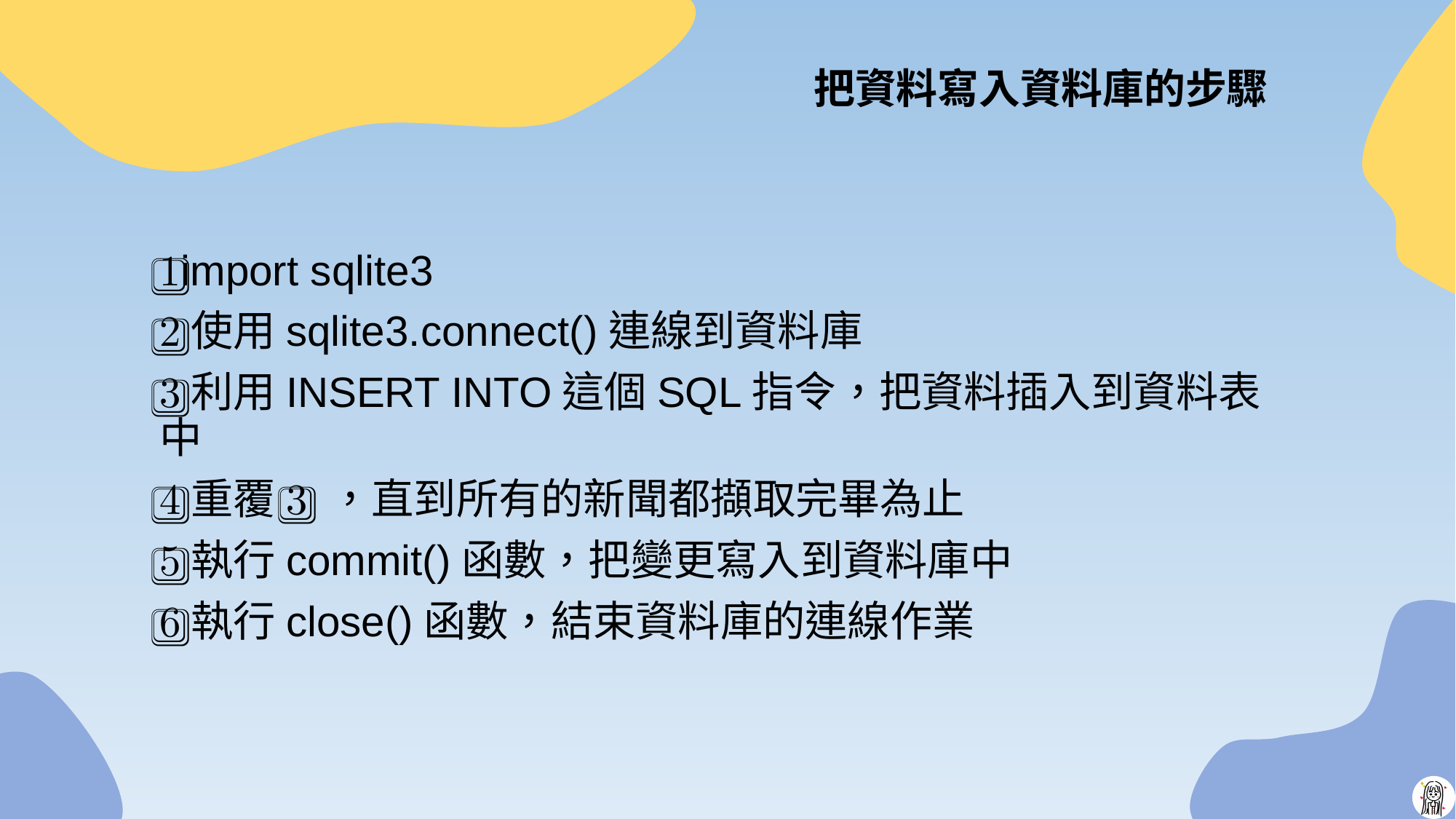

# 把資料寫入資料庫的步驟
1️⃣import sqlite3
2️⃣使用sqlite3.connect()連線到資料庫
3️⃣利用INSERT INTO這個SQL指令，把資料插入到資料表中
4️⃣重覆3️⃣ ，直到所有的新聞都擷取完畢為止
5️⃣執行commit()函數，把變更寫入到資料庫中
6️⃣執行close()函數，結束資料庫的連線作業
41